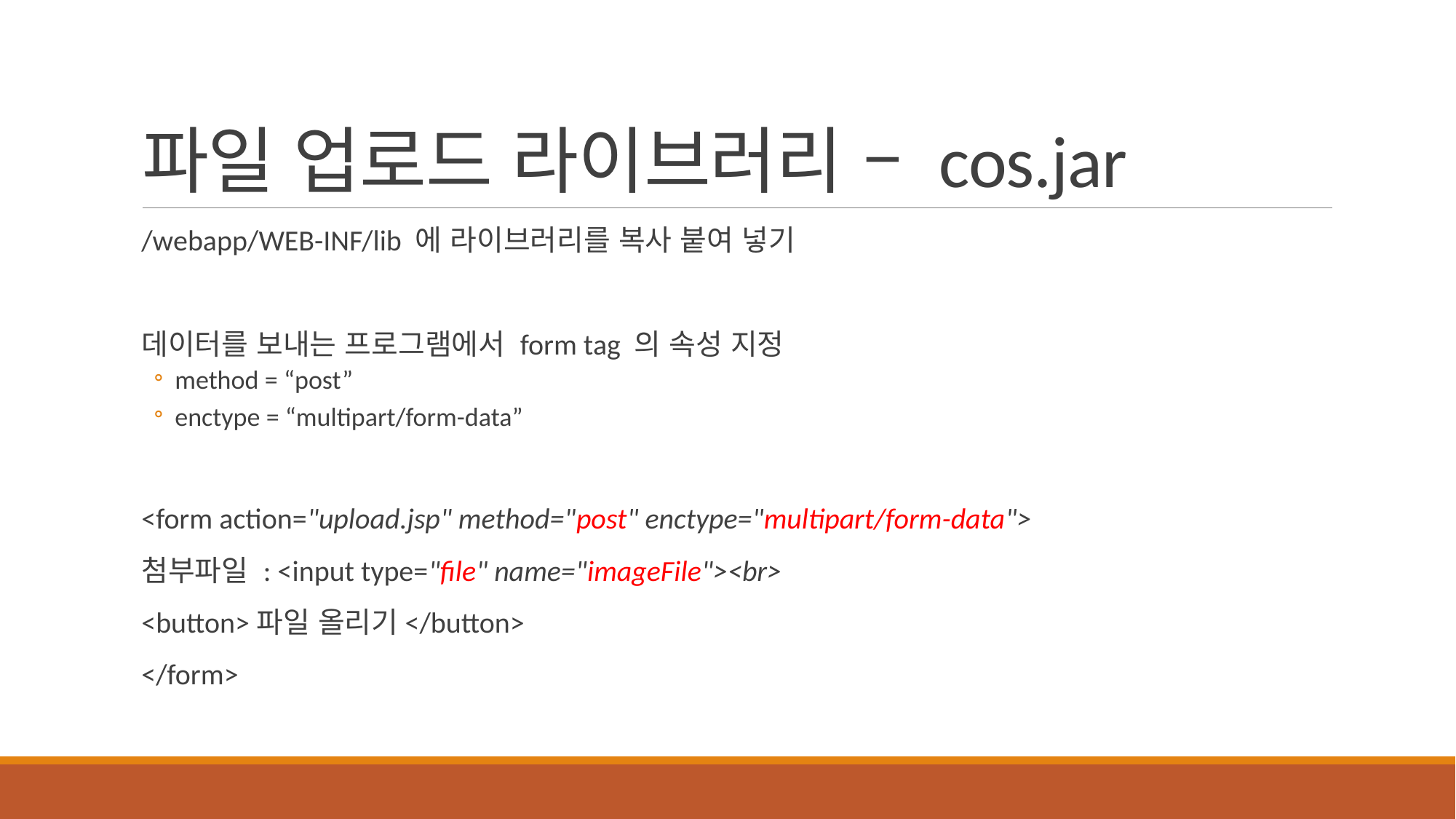

# 파일 업로드 라이브러리 – cos.jar
/webapp/WEB-INF/lib 에 라이브러리를 복사 붙여 넣기

데이터를 보내는 프로그램에서 form tag 의 속성 지정
method = “post”
enctype = “multipart/form-data”

<form action="upload.jsp" method="post" enctype="multipart/form-data">
첨부파일 : <input type="file" name="imageFile"><br>
<button>파일 올리기</button>
</form>